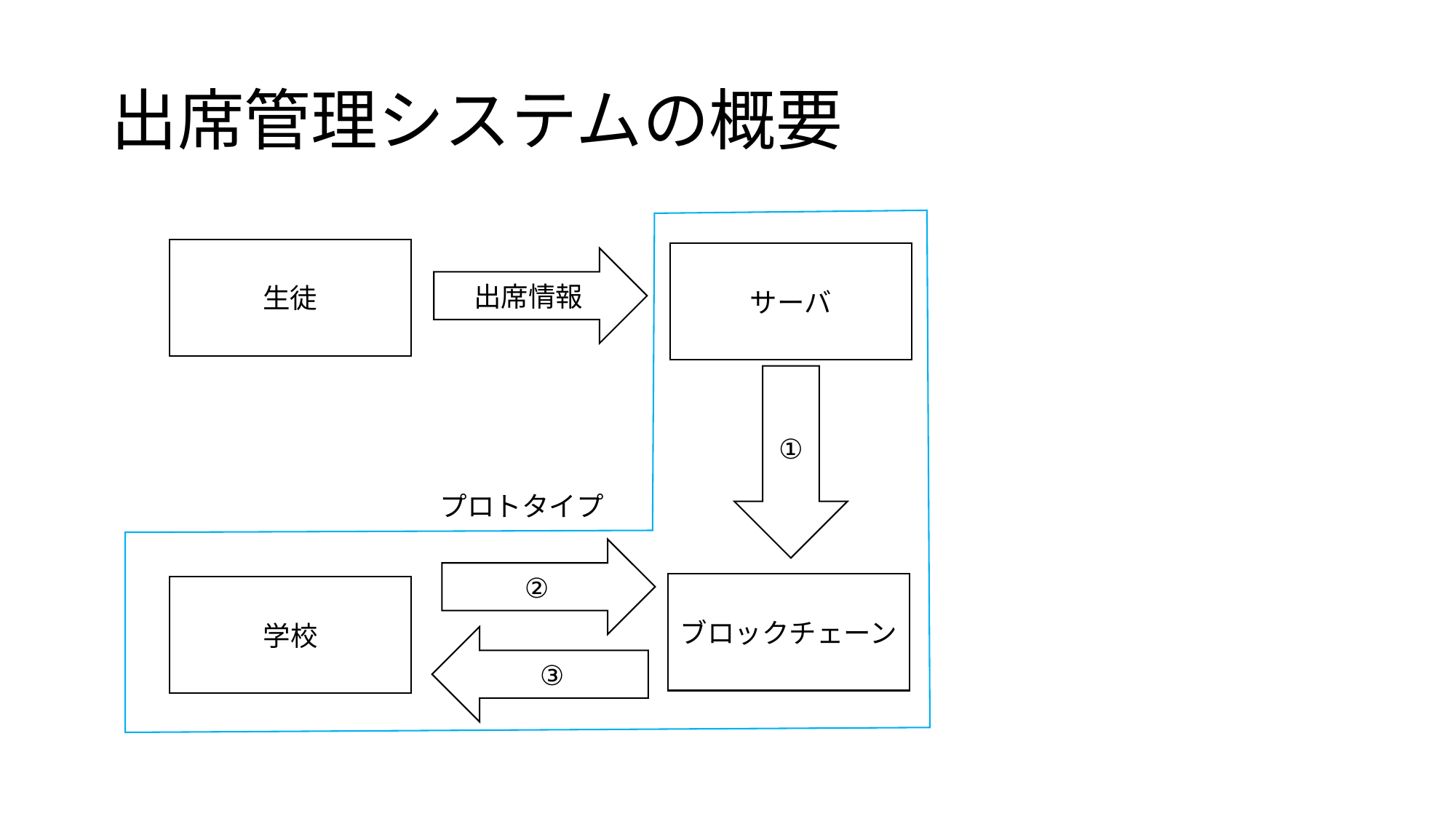

# 出席管理システムの概要

プロトタイプ
生徒
サーバ
出席情報
①
②
ブロックチェーン
学校
③